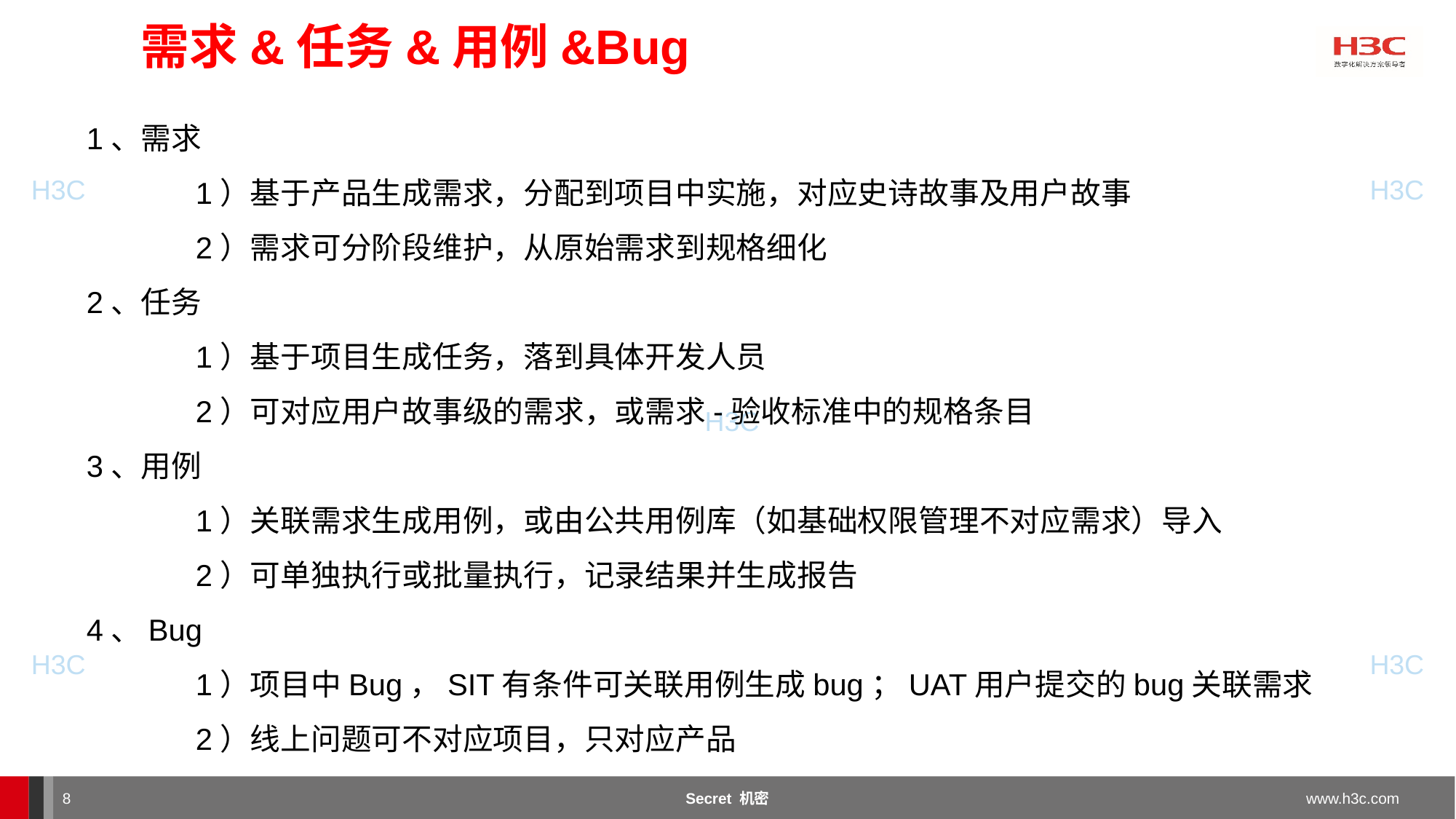

需求&任务&用例&Bug
1、需求
	1）基于产品生成需求，分配到项目中实施，对应史诗故事及用户故事
	2）需求可分阶段维护，从原始需求到规格细化
2、任务
	1）基于项目生成任务，落到具体开发人员
	2）可对应用户故事级的需求，或需求-验收标准中的规格条目
3、用例
	1）关联需求生成用例，或由公共用例库（如基础权限管理不对应需求）导入
	2）可单独执行或批量执行，记录结果并生成报告
4、Bug
	1）项目中Bug，SIT有条件可关联用例生成bug；UAT用户提交的bug关联需求
	2）线上问题可不对应项目，只对应产品